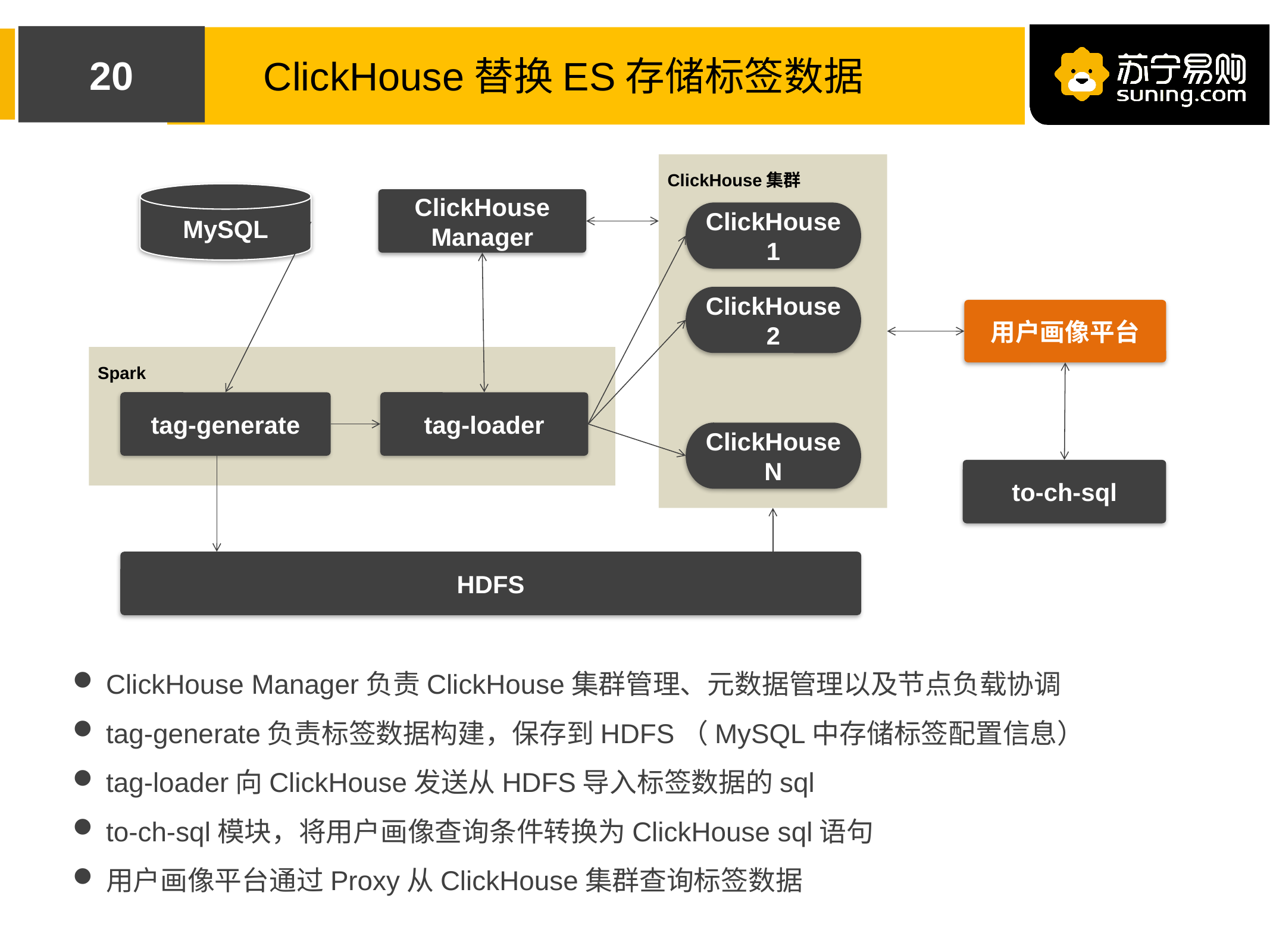

20
ClickHouse替换ES存储标签数据
ClickHouse集群
MySQL
ClickHouse
Manager
ClickHouse1
ClickHouse2
用户画像平台
Spark
tag-generate
tag-loader
ClickHouseN
to-ch-sql
HDFS
ClickHouse Manager负责ClickHouse集群管理、元数据管理以及节点负载协调
tag-generate负责标签数据构建，保存到HDFS（MySQL中存储标签配置信息）
tag-loader向ClickHouse发送从HDFS导入标签数据的sql
to-ch-sql模块，将用户画像查询条件转换为ClickHouse sql语句
用户画像平台通过Proxy从ClickHouse集群查询标签数据